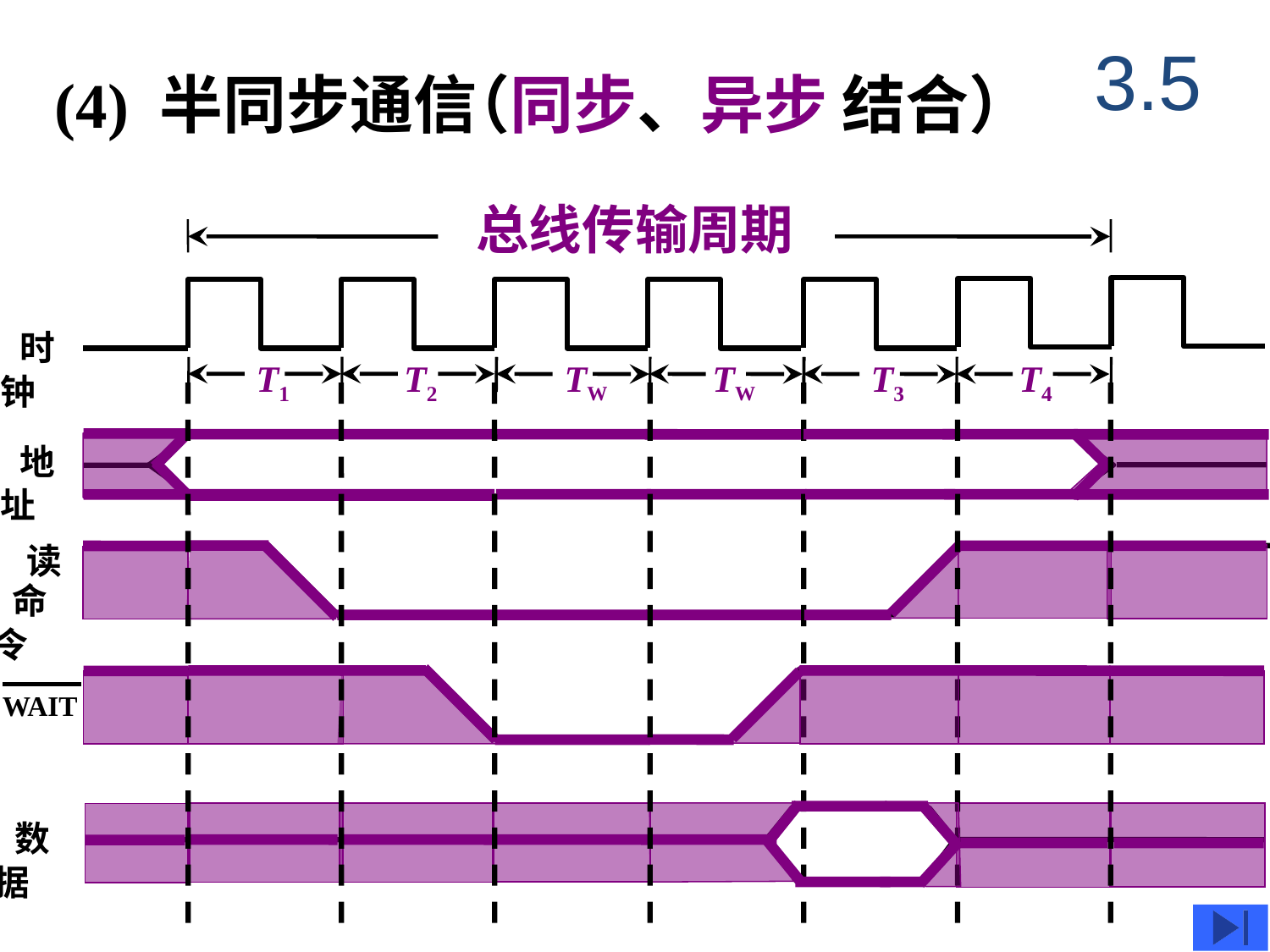

3.5
(4) 半同步通信
（同步、异步 结合）
总线传输周期

T1
T2

TW
TW
T3
T4

 时钟

 地址

 读
 命令

WAIT

 数据